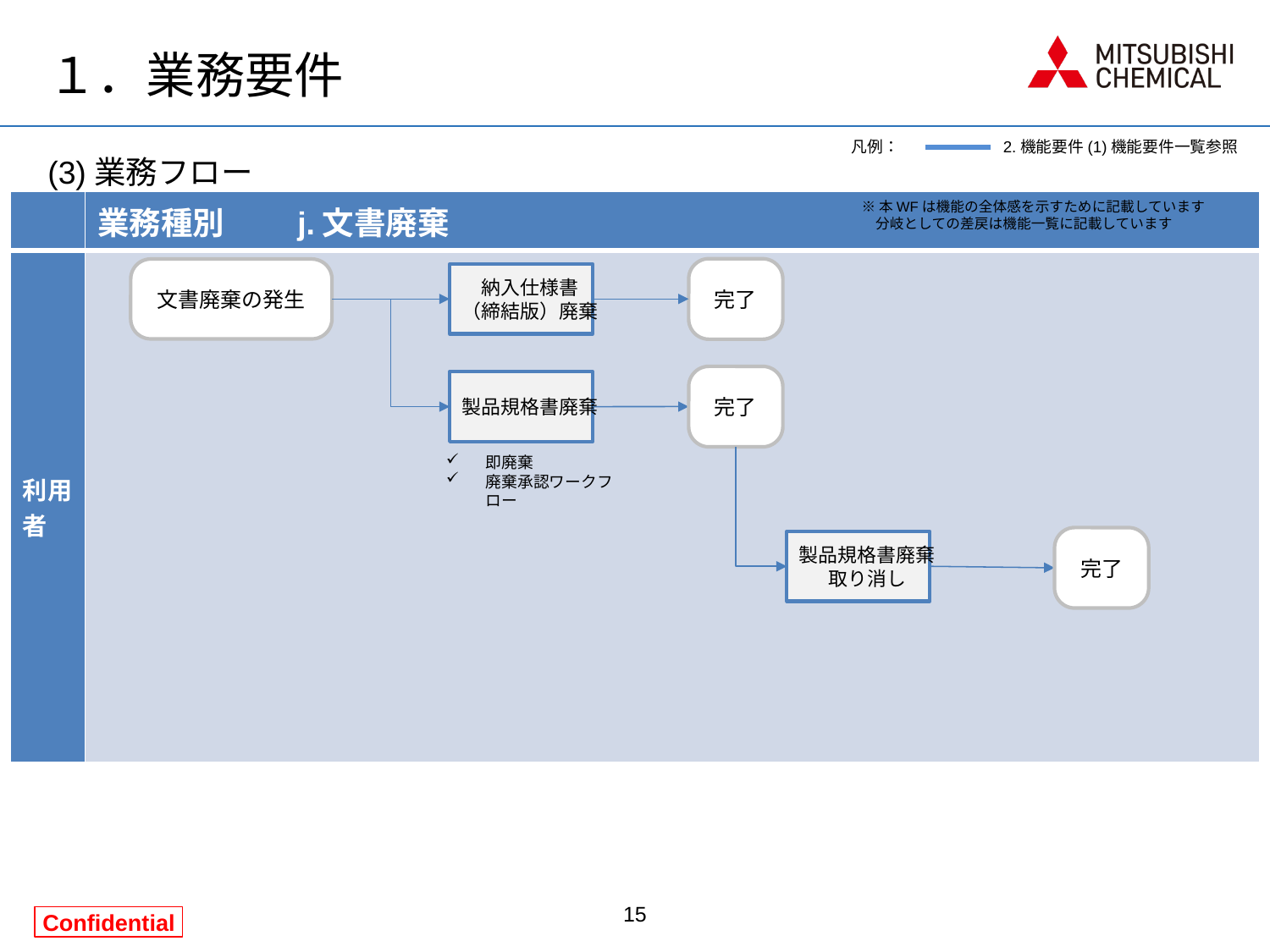

# １．業務要件
凡例：
2.機能要件(1)機能要件一覧参照
(3)業務フロー
|  | 業務種別　　j.文書廃棄 |
| --- | --- |
| 利用者 |  |
※本WFは機能の全体感を示すために記載しています
　分岐としての差戻は機能一覧に記載しています
完了
文書廃棄の発生
納入仕様書
（締結版）廃棄
完了
製品規格書廃棄
即廃棄
廃棄承認ワークフロー
完了
製品規格書廃棄
取り消し
15